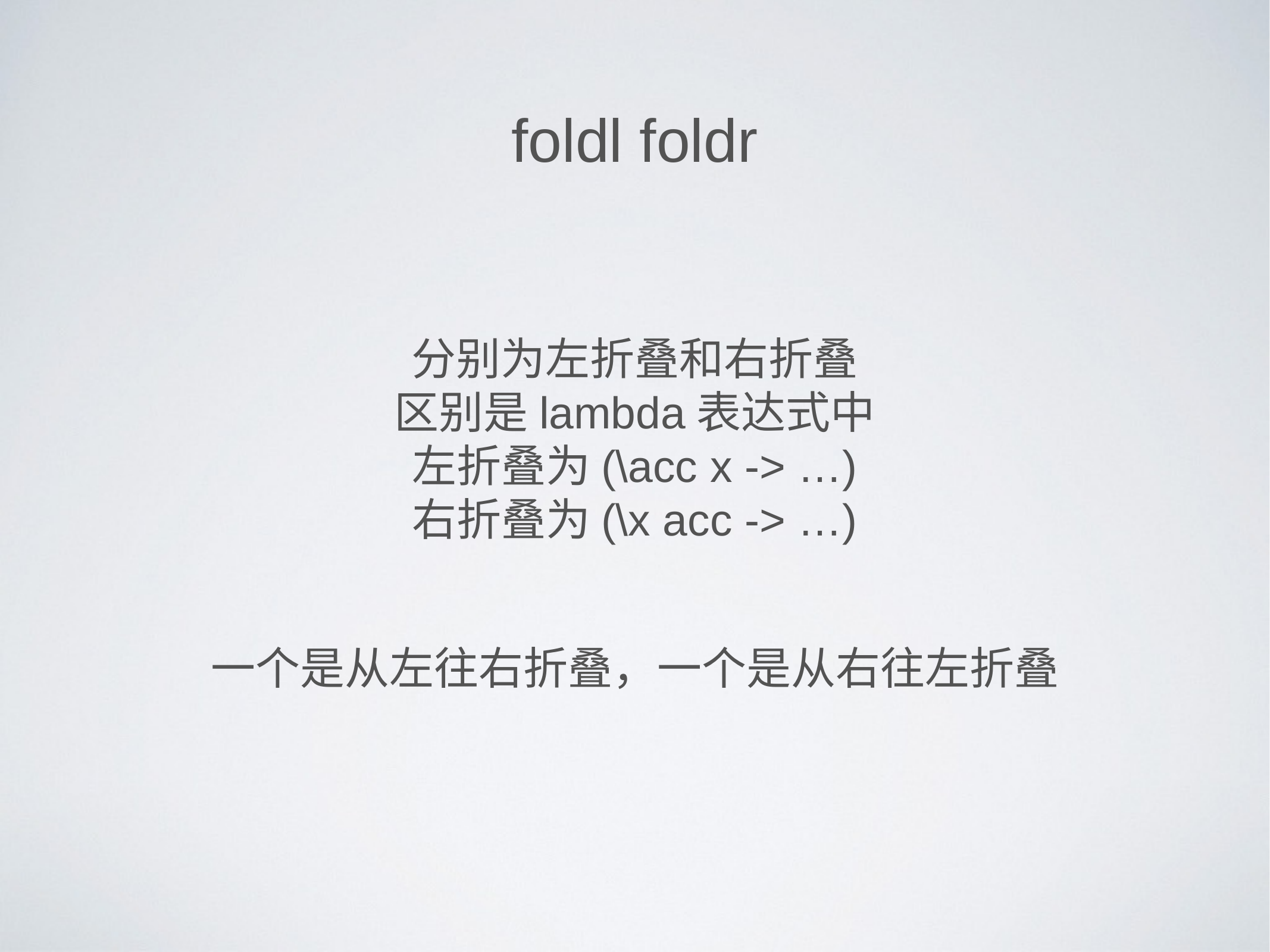

foldl foldr
分别为左折叠和右折叠
区别是lambda表达式中
左折叠为(\acc x -> …)
右折叠为(\x acc -> …)
一个是从左往右折叠，一个是从右往左折叠